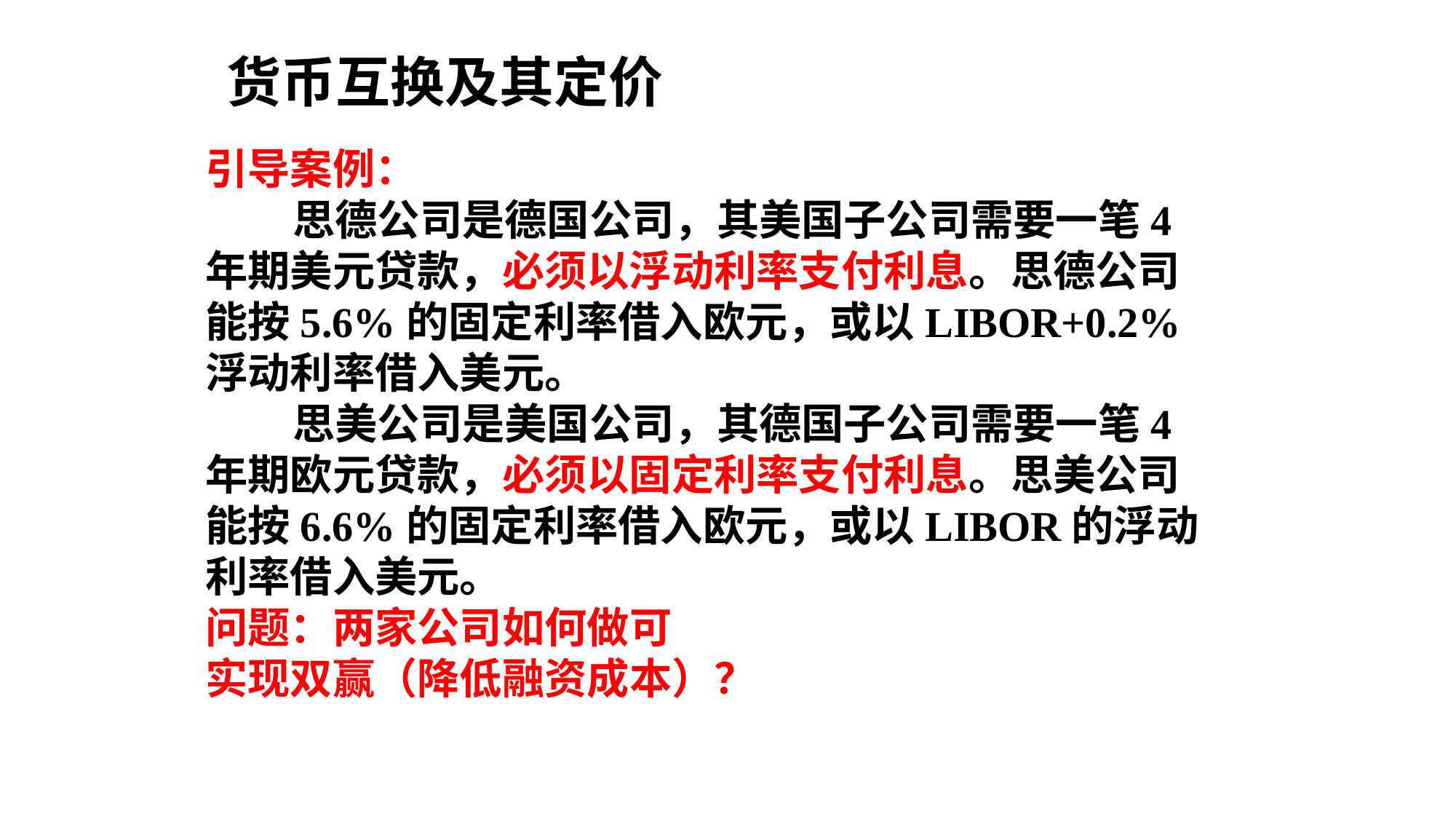

货币互换及其定价
引导案例：
        思德公司是德国公司，其美国子公司需要一笔4年期美元贷款，必须以浮动利率支付利息。思德公司能按5.6%的固定利率借入欧元，或以LIBOR+0.2%浮动利率借入美元。
        思美公司是美国公司，其德国子公司需要一笔4年期欧元贷款，必须以固定利率支付利息。思美公司能按6.6%的固定利率借入欧元，或以LIBOR的浮动利率借入美元。
问题：两家公司如何做可
实现双赢（降低融资成本）？